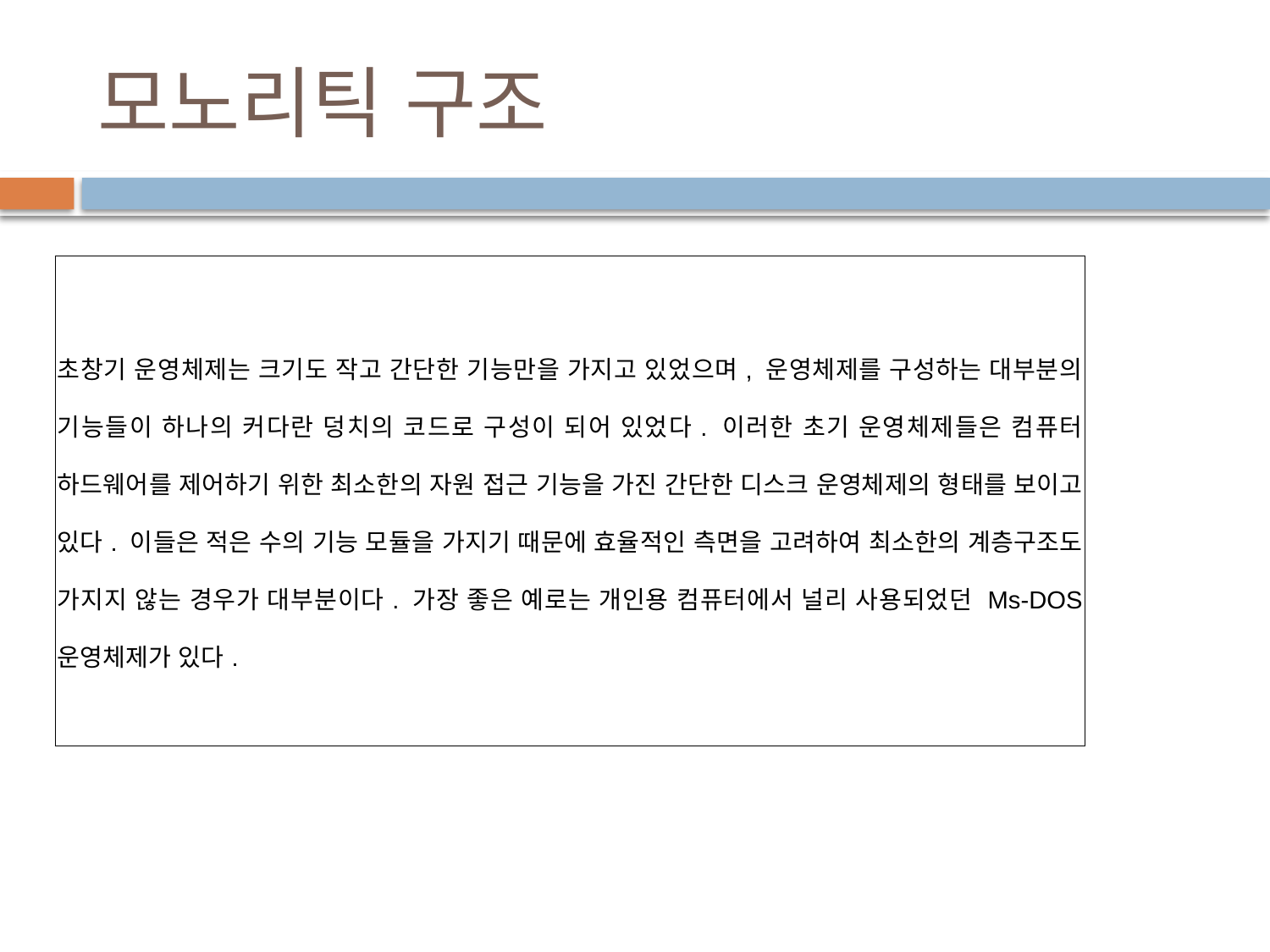

# 모노리틱 구조
| 초창기 운영체제는 크기도 작고 간단한 기능만을 가지고 있었으며, 운영체제를 구성하는 대부분의 기능들이 하나의 커다란 덩치의 코드로 구성이 되어 있었다. 이러한 초기 운영체제들은 컴퓨터 하드웨어를 제어하기 위한 최소한의 자원 접근 기능을 가진 간단한 디스크 운영체제의 형태를 보이고 있다. 이들은 적은 수의 기능 모듈을 가지기 때문에 효율적인 측면을 고려하여 최소한의 계층구조도 가지지 않는 경우가 대부분이다. 가장 좋은 예로는 개인용 컴퓨터에서 널리 사용되었던 Ms-DOS 운영체제가 있다. |
| --- |